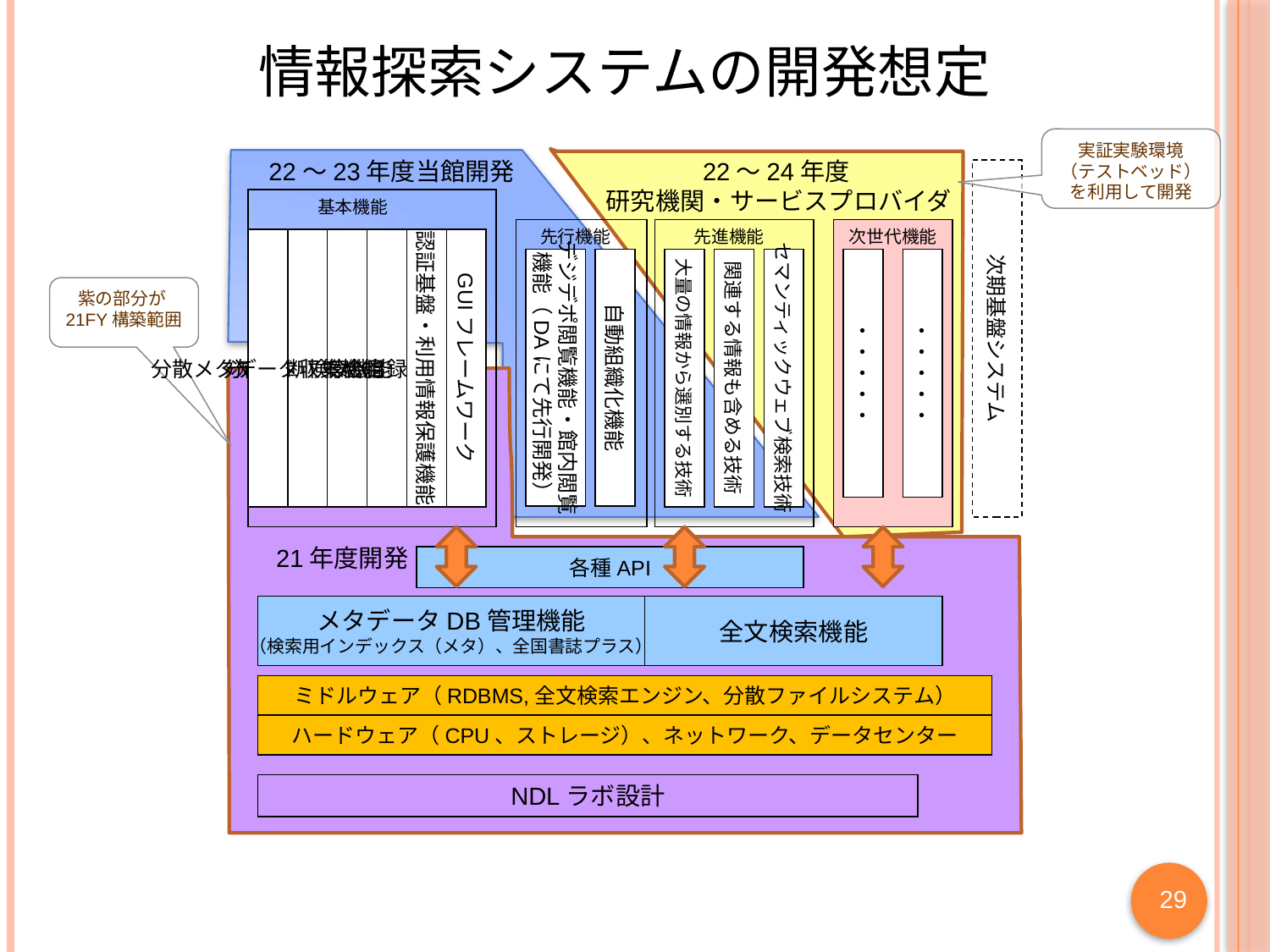

情報探索システムの開発想定
実証実験環境
（テストベッド）
を利用して開発

22～23年度当館開発
22～24年度
研究機関・サービスプロバイダ

次期基盤システム

基本機能
先行機能

先進機能
次世代機能

分散メタデータ収集機能
分散横断検索機能
次世代ＯＰＡＣ相当機能
総合目録機能
認証基盤・利用情報保護機能
GUIフレームワーク
デジデポ閲覧機能・館内閲覧
機能（DAにて先行開発）
自動組織化機能
大量の情報から選別する技術
関連する情報も含める技術
セマンティックウェブ検索技術
・・・・・
・・・・・
紫の部分が21FY構築範囲

21年度開発
各種API
メタデータDB管理機能
（検索用インデックス（メタ）、全国書誌プラス）
全文検索機能
ミドルウェア（RDBMS,全文検索エンジン、分散ファイルシステム）
ハードウェア（CPU、ストレージ）、ネットワーク、データセンター
NDLラボ設計
29